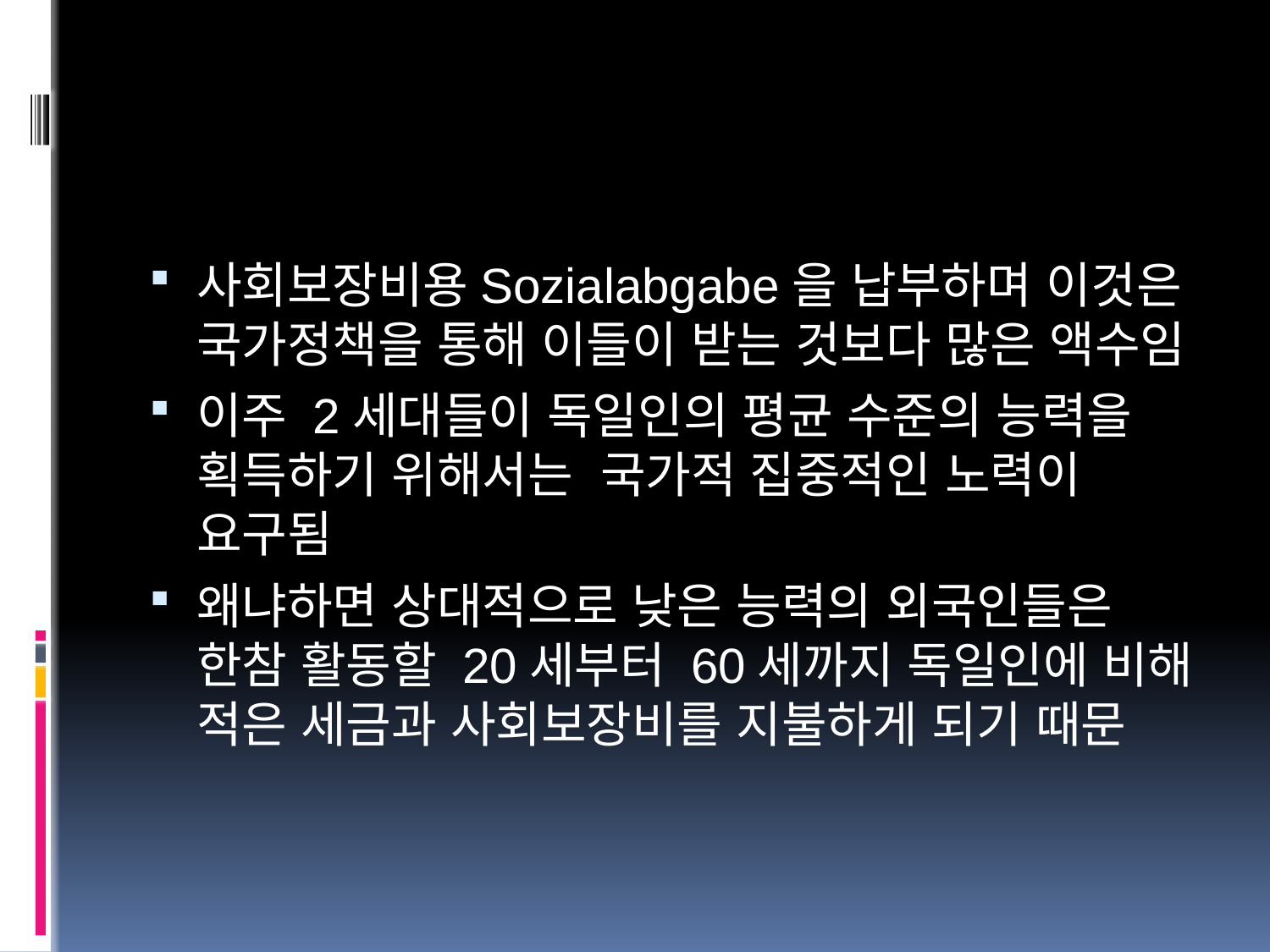

#
사회보장비용Sozialabgabe을 납부하며 이것은 국가정책을 통해 이들이 받는 것보다 많은 액수임
이주 2세대들이 독일인의 평균 수준의 능력을 획득하기 위해서는  국가적 집중적인 노력이 요구됨
왜냐하면 상대적으로 낮은 능력의 외국인들은 한참 활동할 20세부터 60세까지 독일인에 비해 적은 세금과 사회보장비를 지불하게 되기 때문